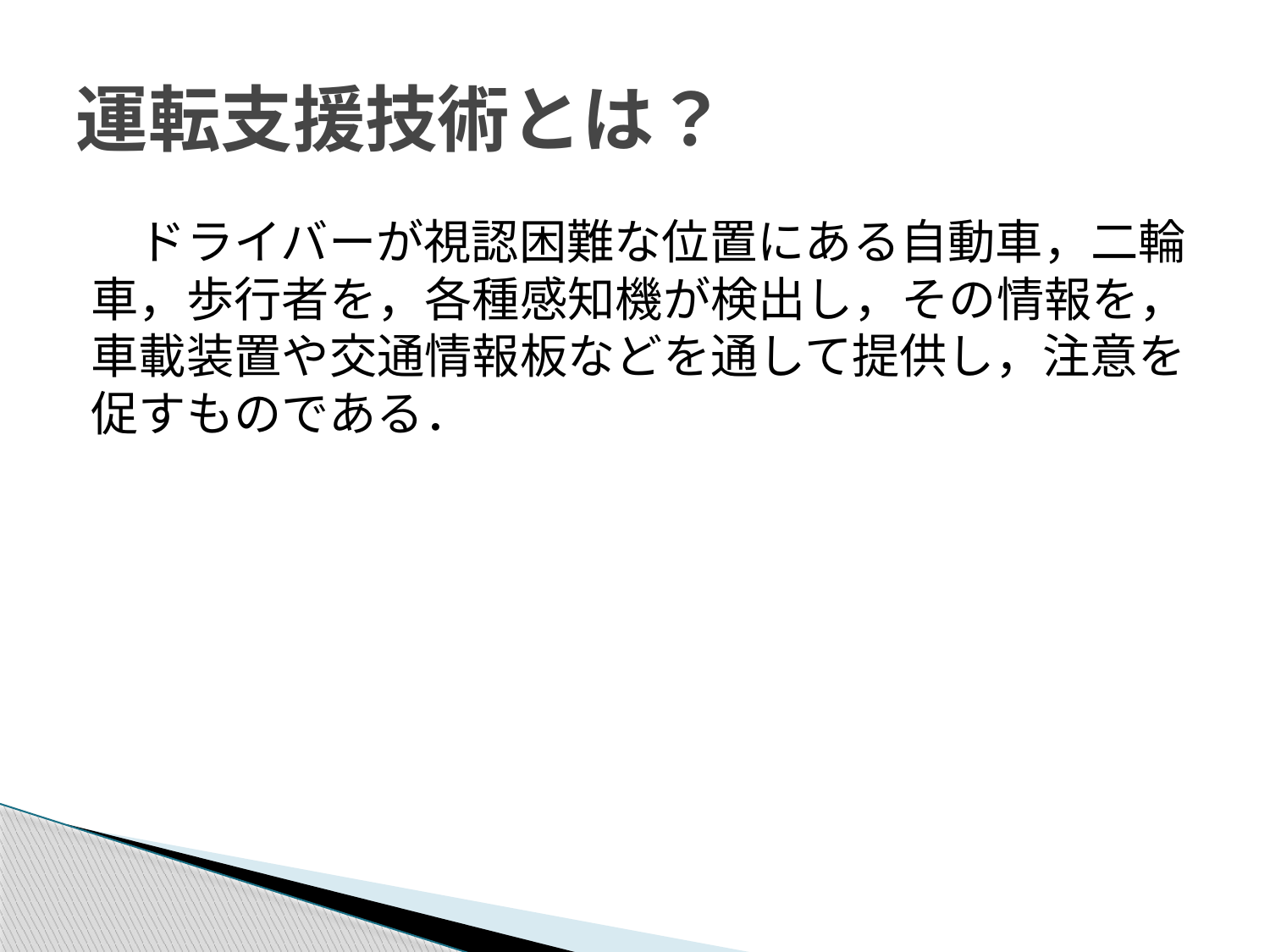

# 運転支援技術とは？
　ドライバーが視認困難な位置にある自動車，二輪車，歩行者を，各種感知機が検出し，その情報を，車載装置や交通情報板などを通して提供し，注意を促すものである．